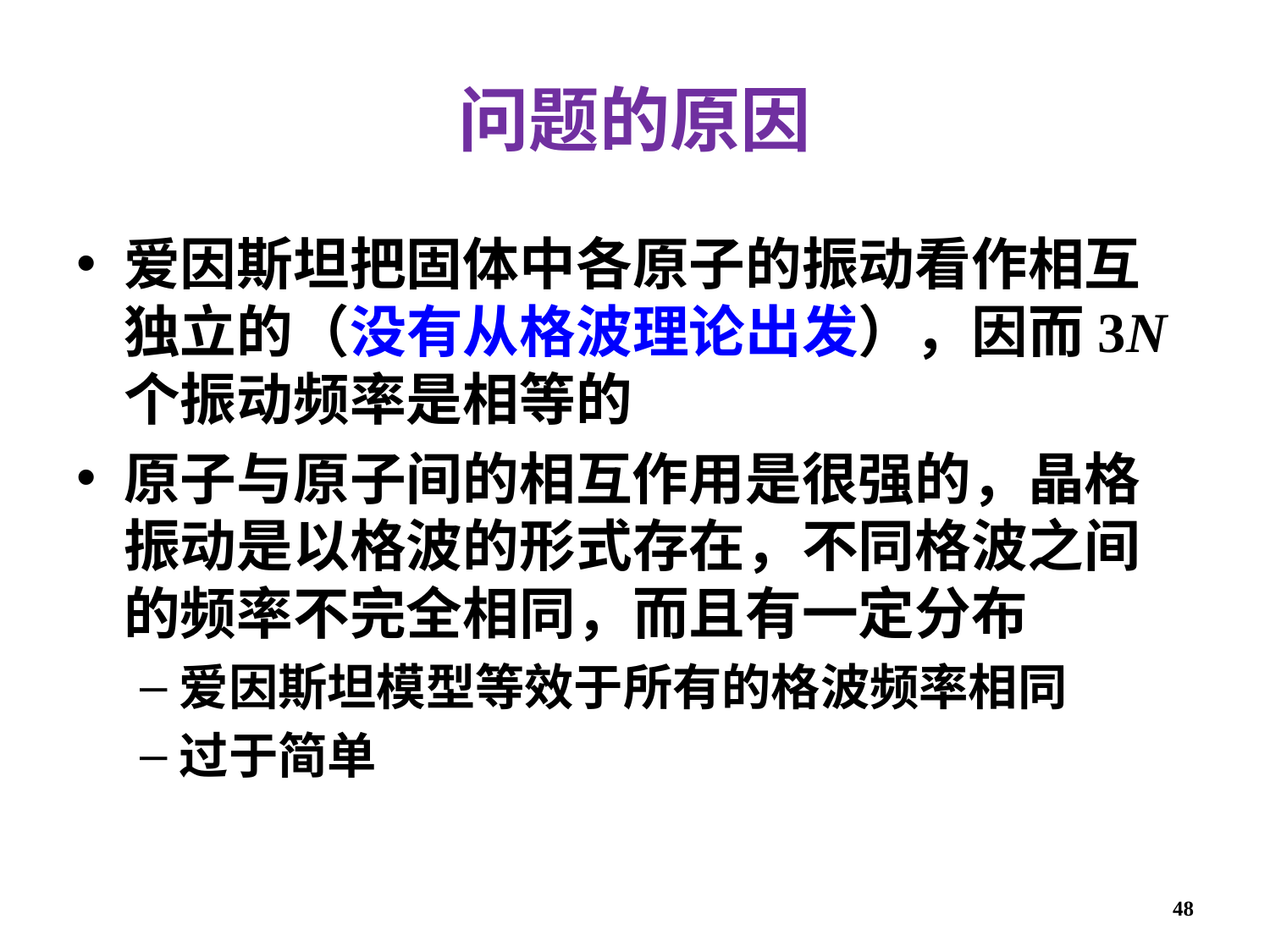

# 问题的原因
爱因斯坦把固体中各原子的振动看作相互独立的（没有从格波理论出发），因而3N个振动频率是相等的
原子与原子间的相互作用是很强的，晶格振动是以格波的形式存在，不同格波之间的频率不完全相同，而且有一定分布
爱因斯坦模型等效于所有的格波频率相同
过于简单
48